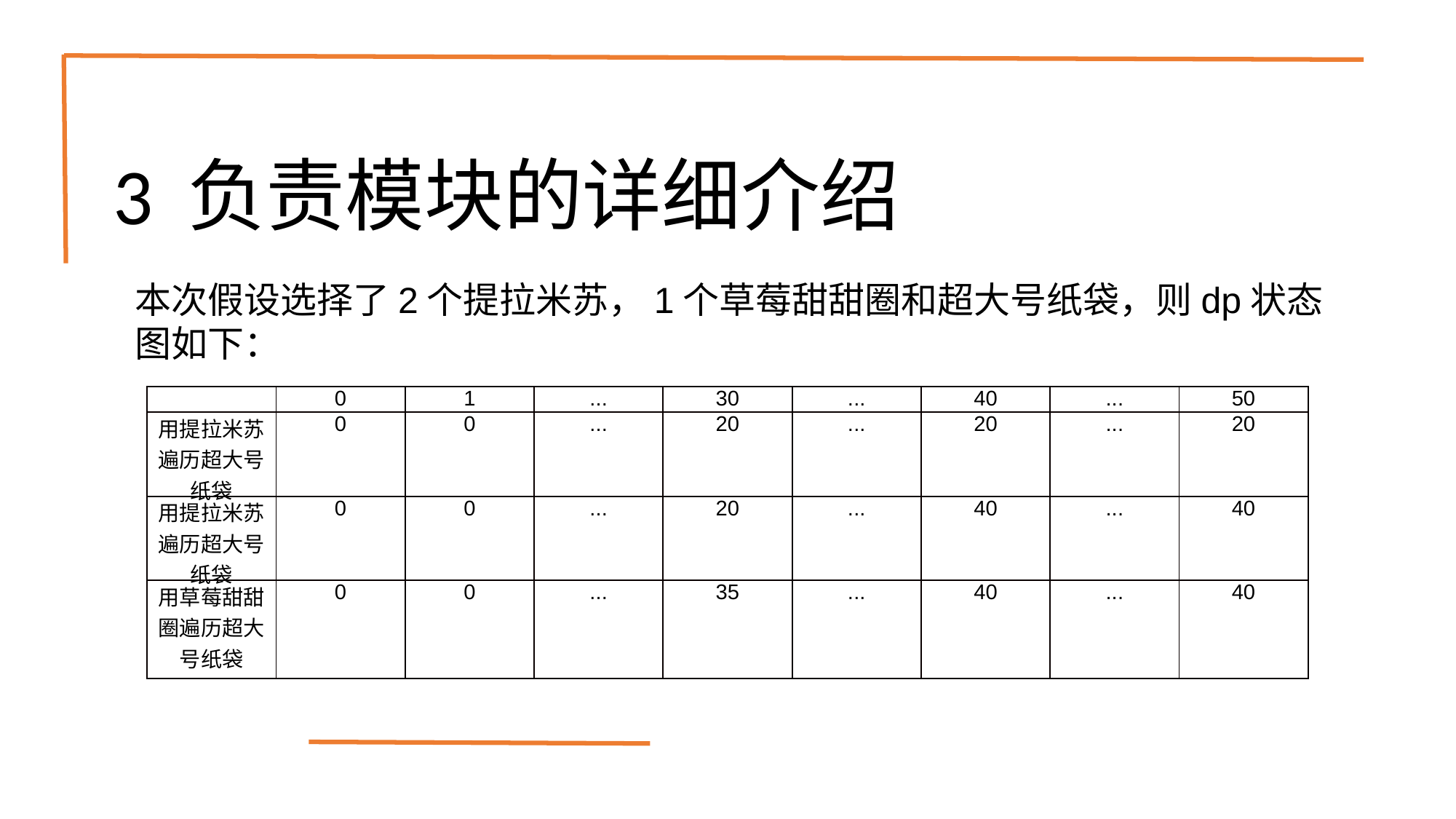

# 3 负责模块的详细介绍
本次假设选择了2个提拉米苏，1个草莓甜甜圈和超大号纸袋，则dp状态图如下：
|  | 0 | 1 | ... | 30 | ... | 40 | ... | 50 |
| --- | --- | --- | --- | --- | --- | --- | --- | --- |
| 用提拉米苏遍历超大号纸袋 | 0 | 0 | ... | 20 | ... | 20 | ... | 20 |
| 用提拉米苏遍历超大号纸袋 | 0 | 0 | ... | 20 | ... | 40 | ... | 40 |
| 用草莓甜甜圈遍历超大号纸袋 | 0 | 0 | ... | 35 | ... | 40 | ... | 40 |
17